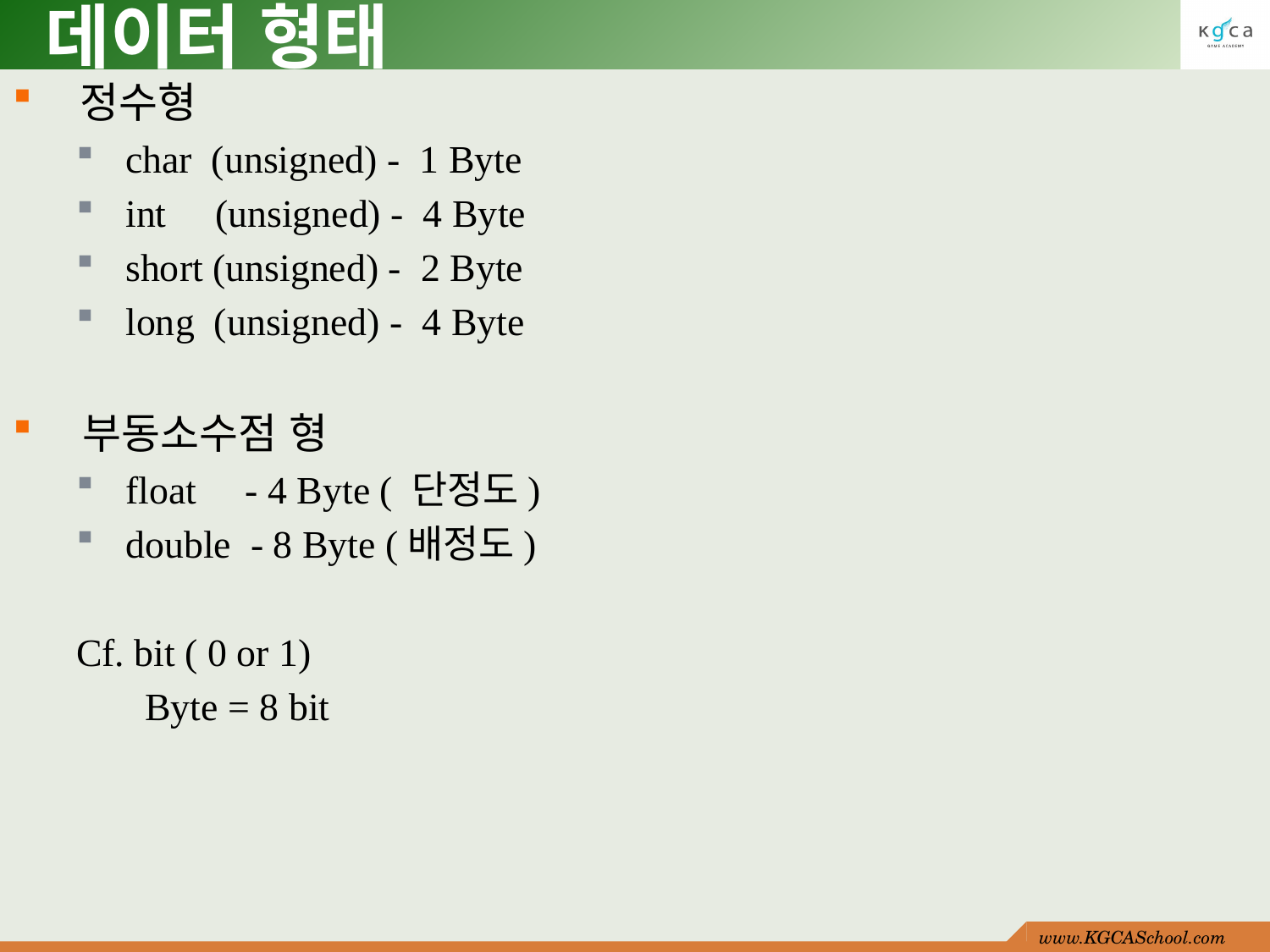

# 데이터 형태
 정수형
 char  (unsigned) -  1 Byte
 int     (unsigned) -  4 Byte
 short (unsigned) -  2 Byte
 long  (unsigned) -  4 Byte

 부동소수점 형
 float     - 4 Byte ( 단정도)
 double  - 8 Byte (배정도)

Cf. bit ( 0 or 1)
	   Byte = 8 bit